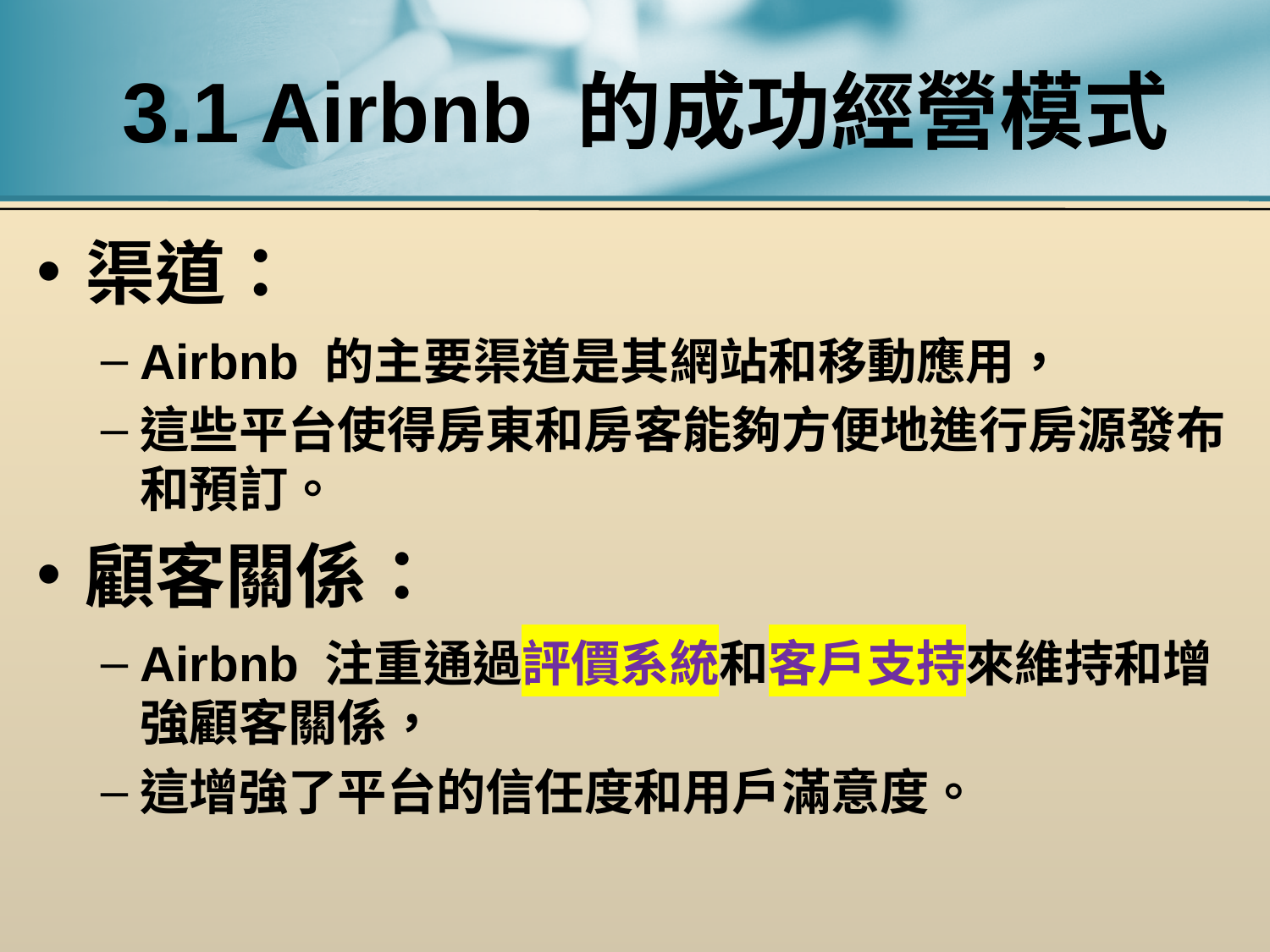

# 3.1 Airbnb 的成功經營模式
渠道：
Airbnb 的主要渠道是其網站和移動應用，
這些平台使得房東和房客能夠方便地進行房源發布和預訂。
顧客關係：
Airbnb 注重通過評價系統和客戶支持來維持和增強顧客關係，
這增強了平台的信任度和用戶滿意度。